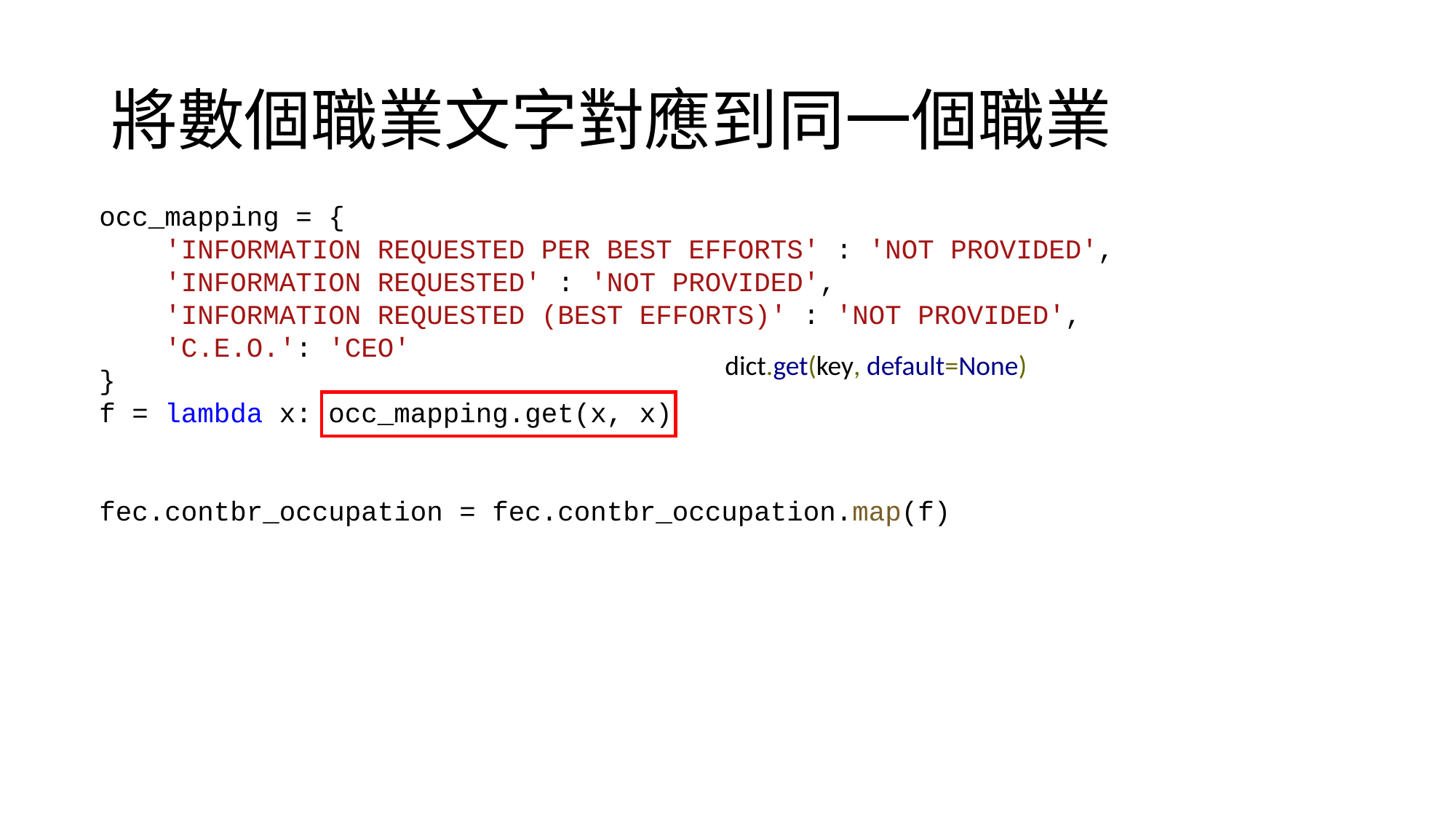

# 將數個職業文字對應到同一個職業
occ_mapping = {
    'INFORMATION REQUESTED PER BEST EFFORTS' : 'NOT PROVIDED',
    'INFORMATION REQUESTED' : 'NOT PROVIDED',
    'INFORMATION REQUESTED (BEST EFFORTS)' : 'NOT PROVIDED',
    'C.E.O.': 'CEO'
}
f = lambda x: occ_mapping.get(x, x)

fec.contbr_occupation = fec.contbr_occupation.map(f)

dict.get(key, default=None)